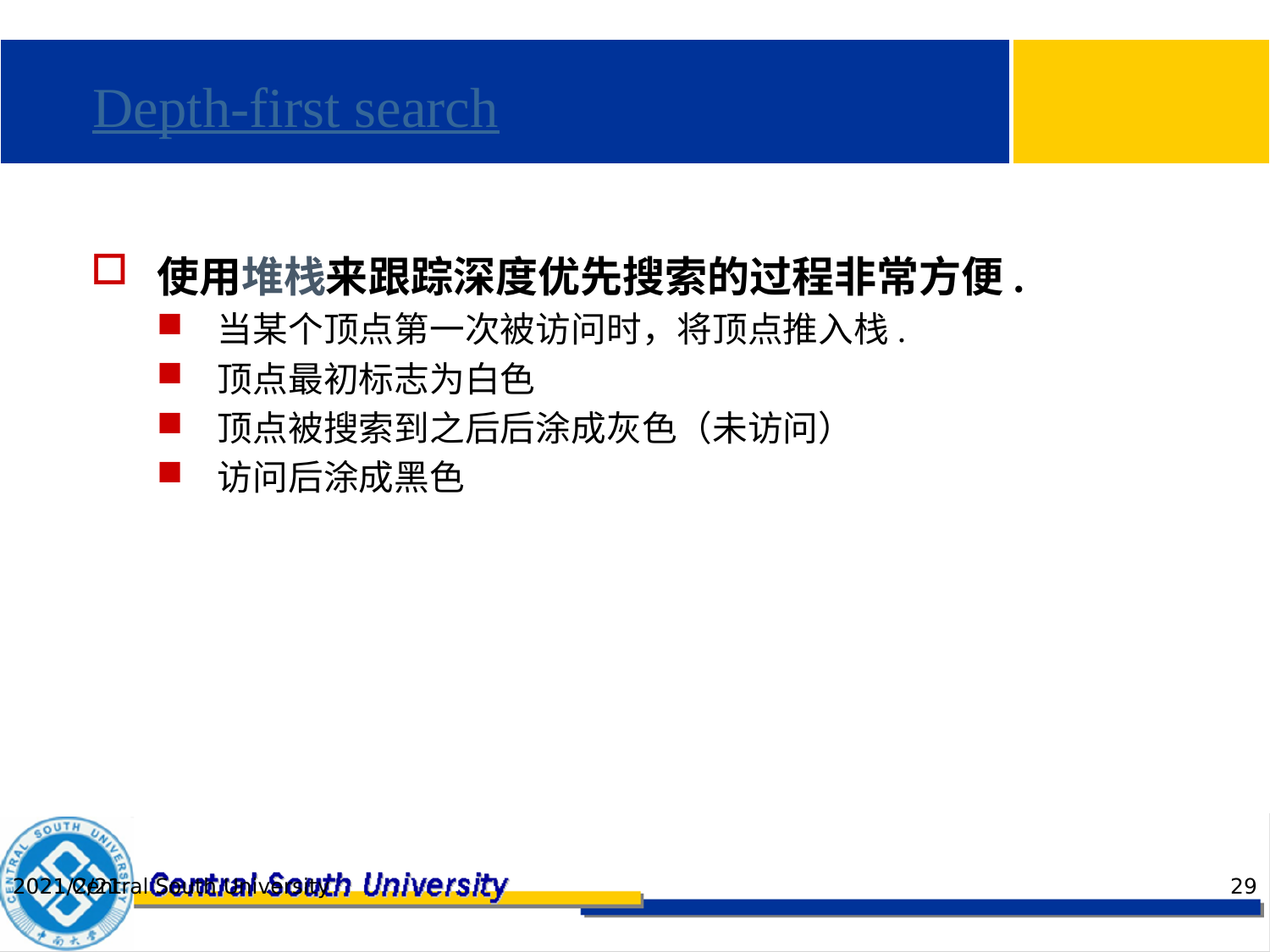

# Depth-first search
使用堆栈来跟踪深度优先搜索的过程非常方便.
当某个顶点第一次被访问时，将顶点推入栈.
顶点最初标志为白色
顶点被搜索到之后后涂成灰色（未访问）
访问后涂成黑色

Central South University
2021/2/21
29